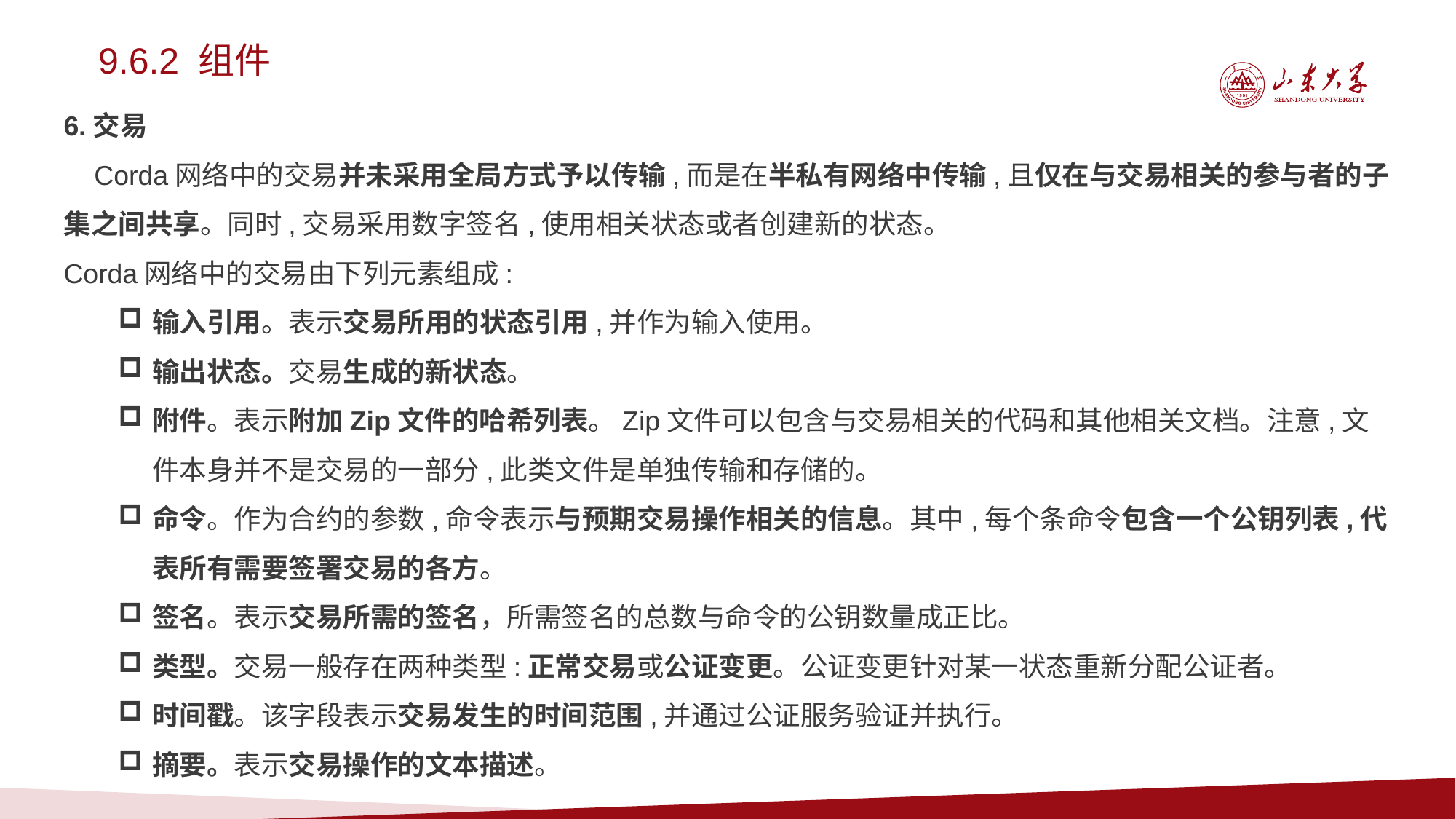

9.6.2 组件
6.交易
    Corda网络中的交易并未采用全局方式予以传输,而是在半私有网络中传输,且仅在与交易相关的参与者的子集之间共享。同时,交易采用数字签名,使用相关状态或者创建新的状态。
Corda网络中的交易由下列元素组成:
输入引用。表示交易所用的状态引用,并作为输入使用。
输出状态。交易生成的新状态。
附件。表示附加Zip文件的哈希列表。Zip文件可以包含与交易相关的代码和其他相关文档。注意,文件本身并不是交易的一部分,此类文件是单独传输和存储的。
命令。作为合约的参数,命令表示与预期交易操作相关的信息。其中,每个条命令包含一个公钥列表,代表所有需要签署交易的各方。
签名。表示交易所需的签名，所需签名的总数与命令的公钥数量成正比。
类型。交易一般存在两种类型:正常交易或公证变更。公证变更针对某一状态重新分配公证者。
时间戳。该字段表示交易发生的时间范围,并通过公证服务验证并执行。
摘要。表示交易操作的文本描述。